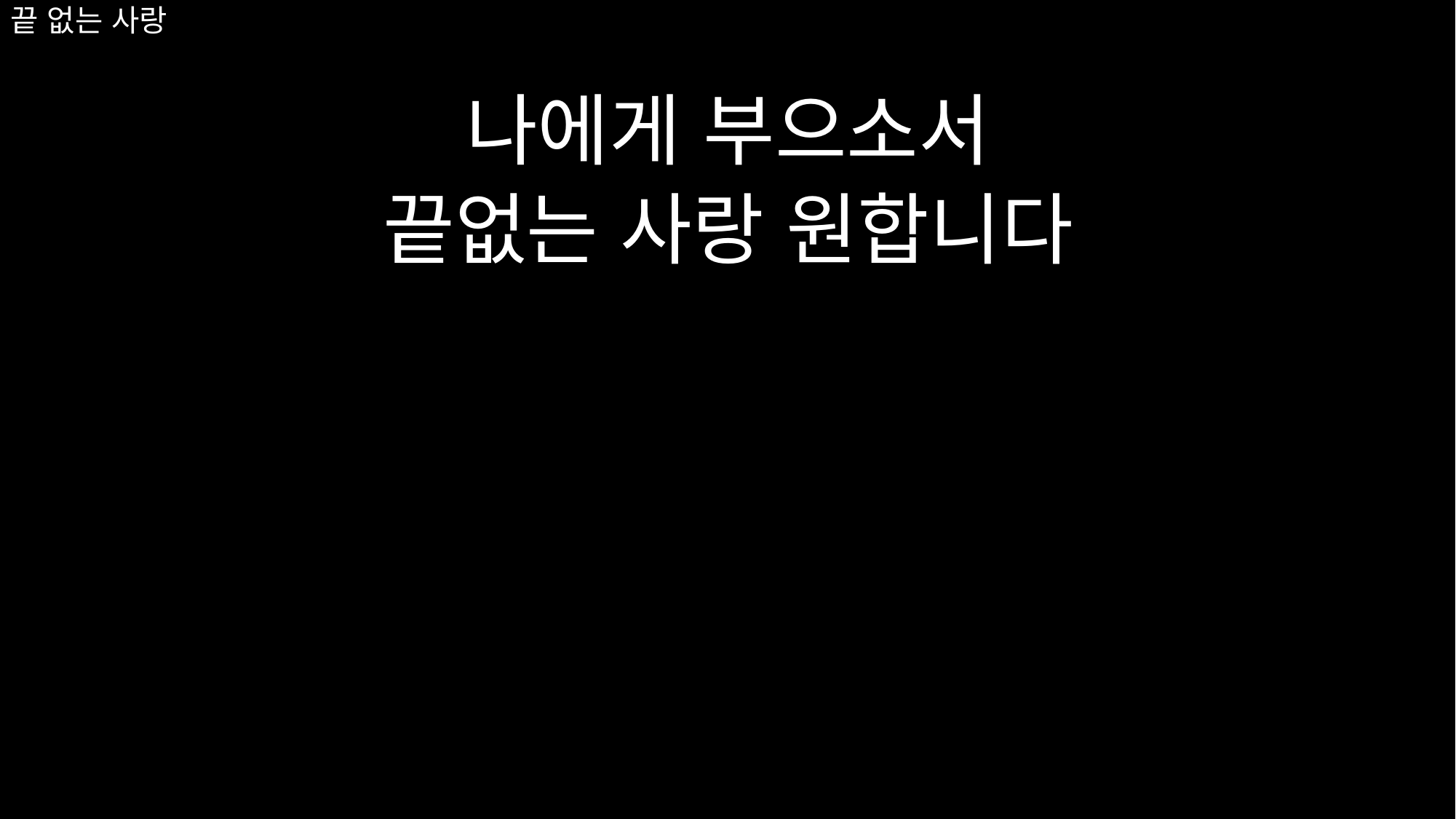

나에게 부으소서
끝없는 사랑 원합니다

# 끝 없는 사랑